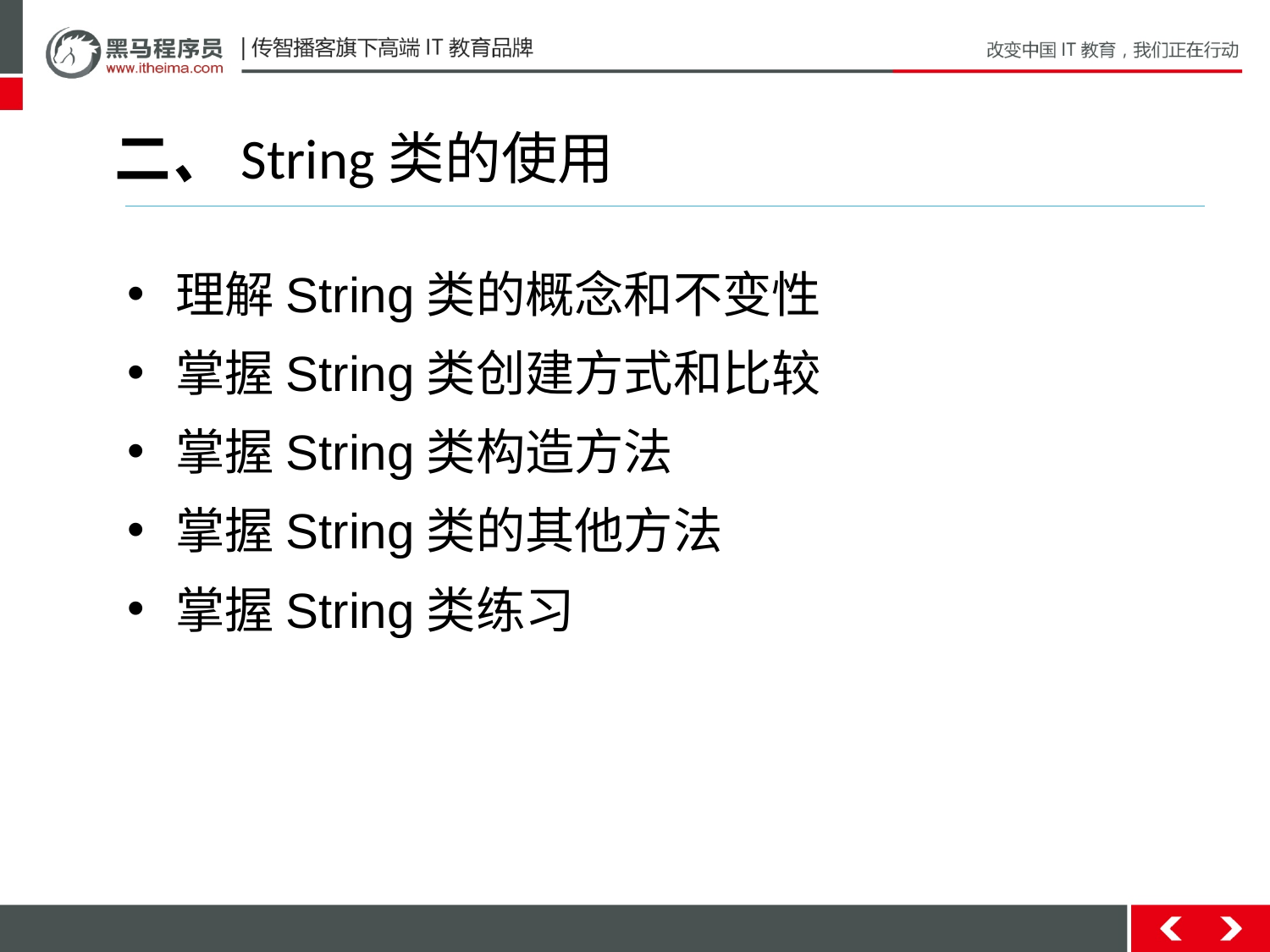

二、String类的使用
理解String类的概念和不变性
掌握String类创建方式和比较
掌握String类构造方法
掌握String类的其他方法
掌握String类练习